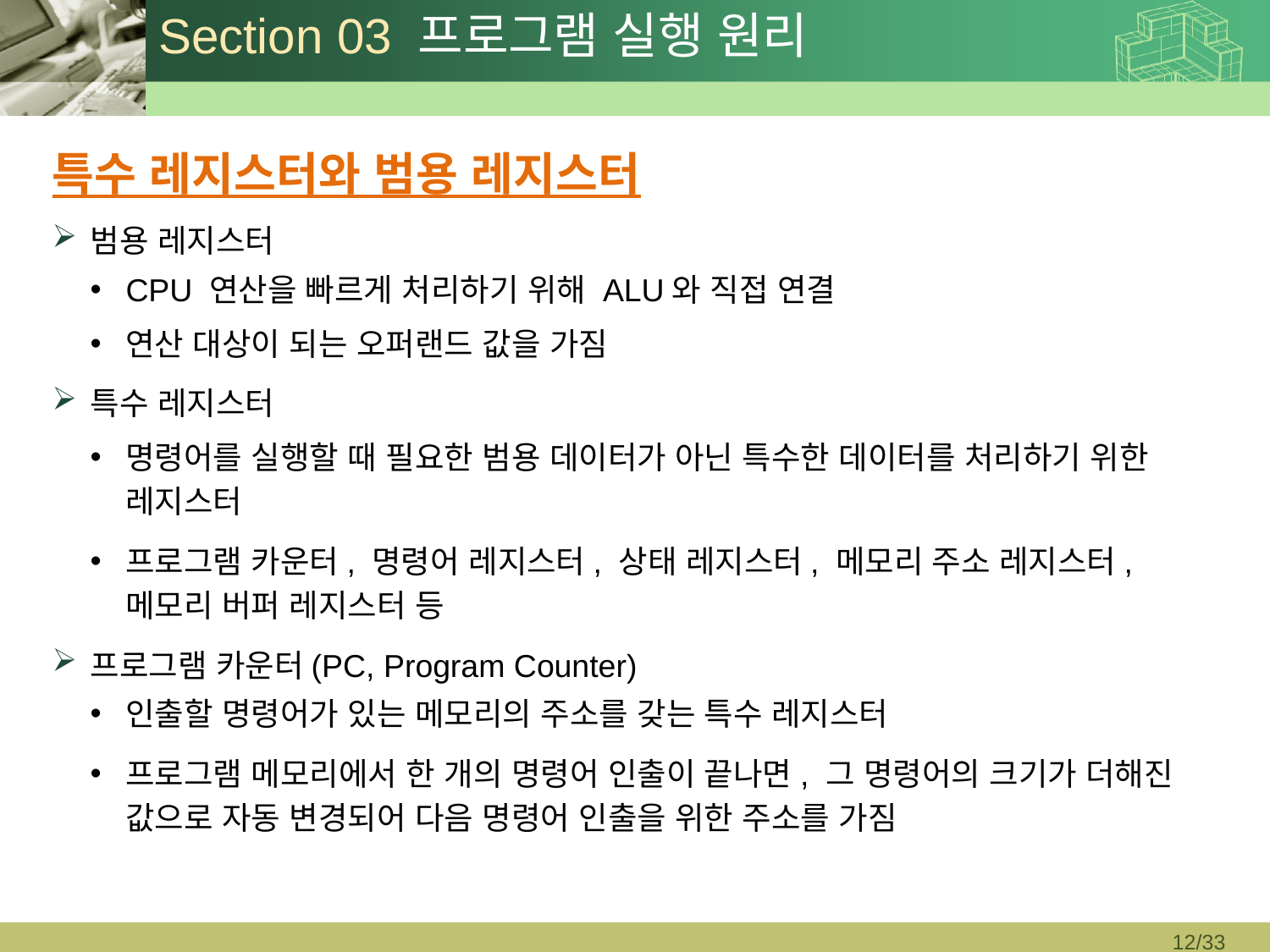

# Section 03 프로그램 실행 원리
특수 레지스터와 범용 레지스터
범용 레지스터
CPU 연산을 빠르게 처리하기 위해 ALU와 직접 연결
연산 대상이 되는 오퍼랜드 값을 가짐
특수 레지스터
명령어를 실행할 때 필요한 범용 데이터가 아닌 특수한 데이터를 처리하기 위한 레지스터
프로그램 카운터, 명령어 레지스터, 상태 레지스터, 메모리 주소 레지스터, 메모리 버퍼 레지스터 등
프로그램 카운터(PC, Program Counter)
인출할 명령어가 있는 메모리의 주소를 갖는 특수 레지스터
프로그램 메모리에서 한 개의 명령어 인출이 끝나면, 그 명령어의 크기가 더해진 값으로 자동 변경되어 다음 명령어 인출을 위한 주소를 가짐